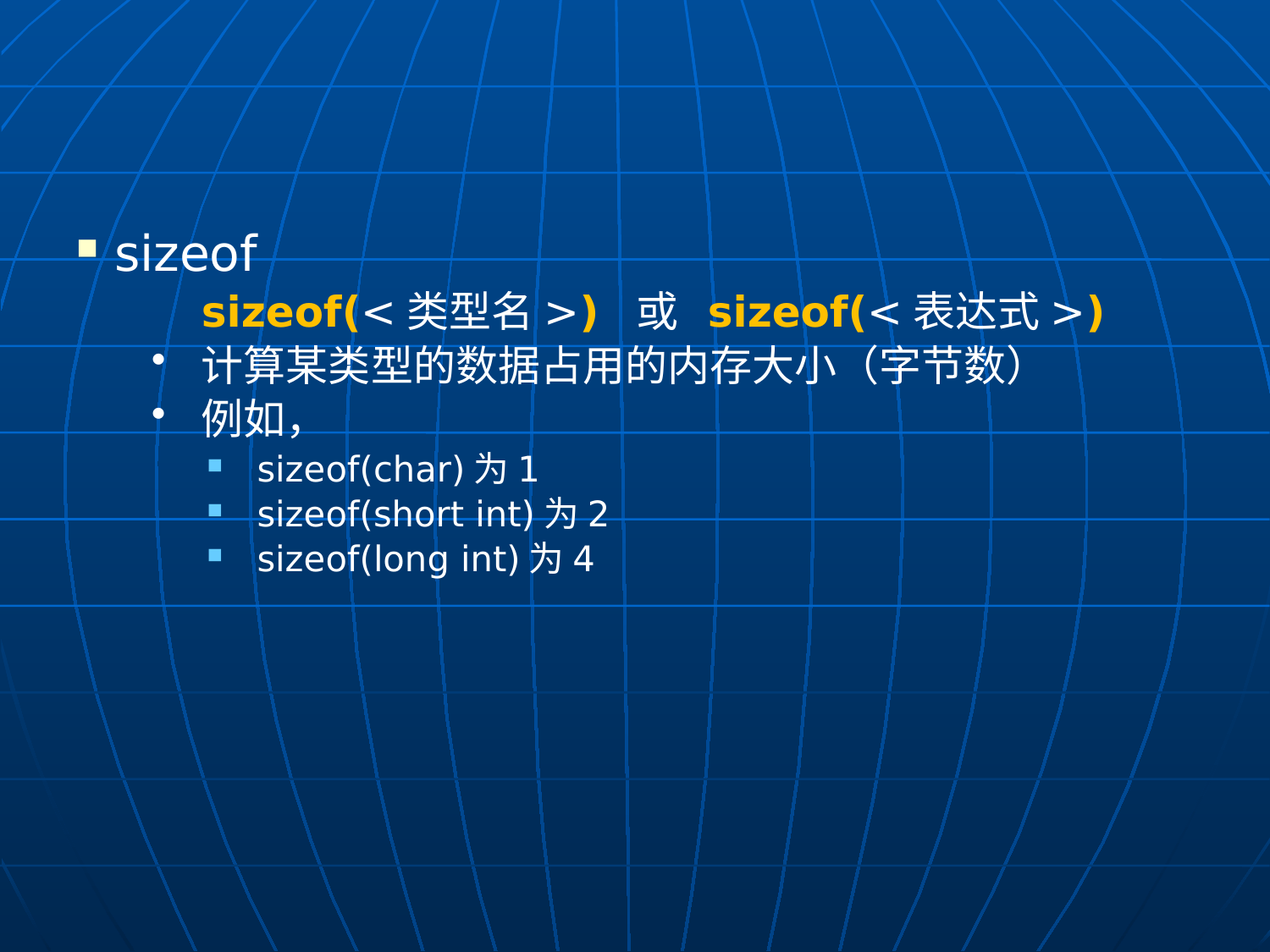

#
 sizeof
	sizeof(<类型名>)  或  sizeof(<表达式>)
计算某类型的数据占用的内存大小（字节数）
例如，
sizeof(char)为1
sizeof(short int)为2
sizeof(long int)为4